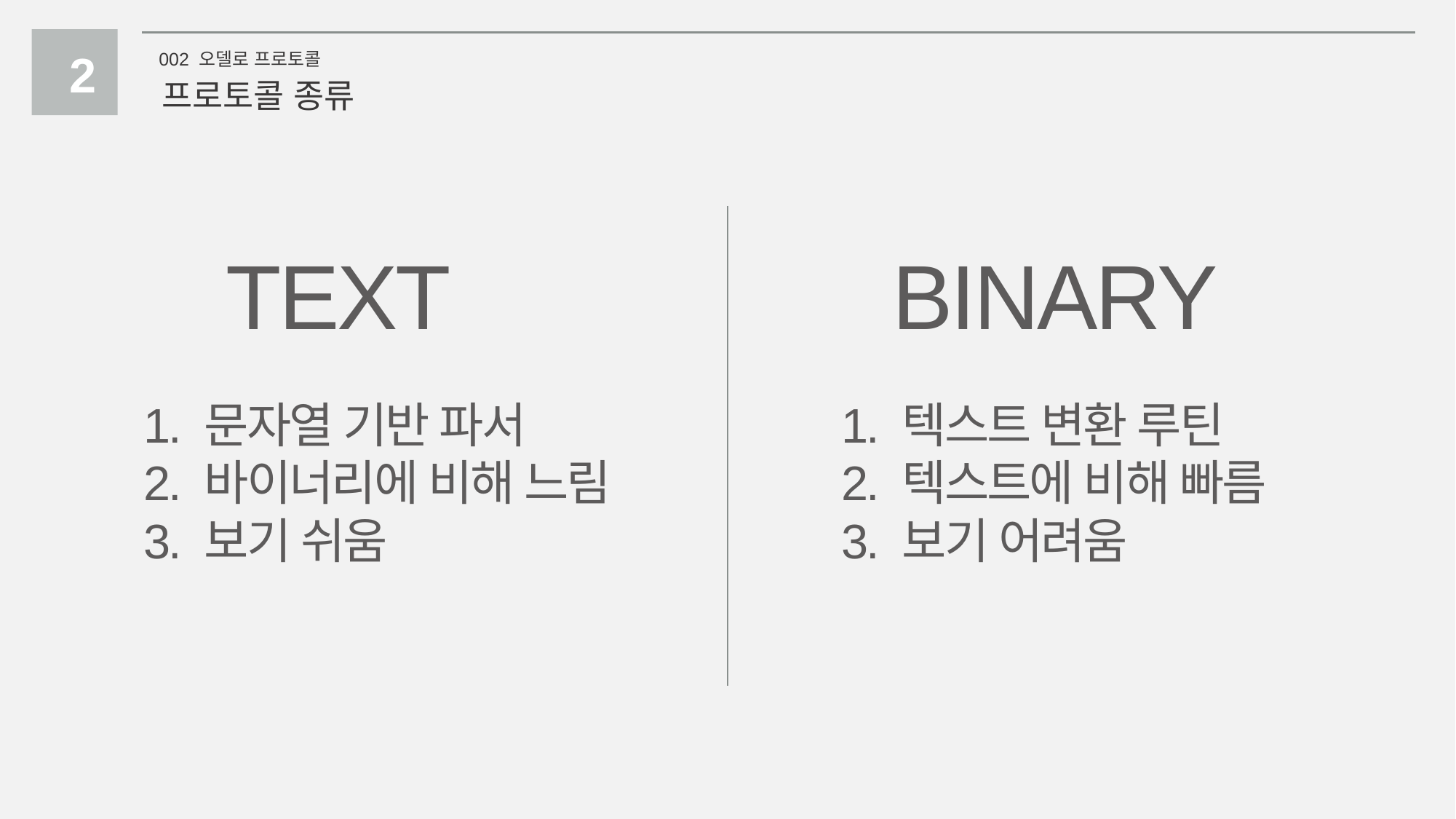

2
002 오델로 프로토콜
프로토콜 종류
TEXT
BINARY
1. 문자열 기반 파서
2. 바이너리에 비해 느림
3. 보기 쉬움
1. 텍스트 변환 루틴
2. 텍스트에 비해 빠름
3. 보기 어려움